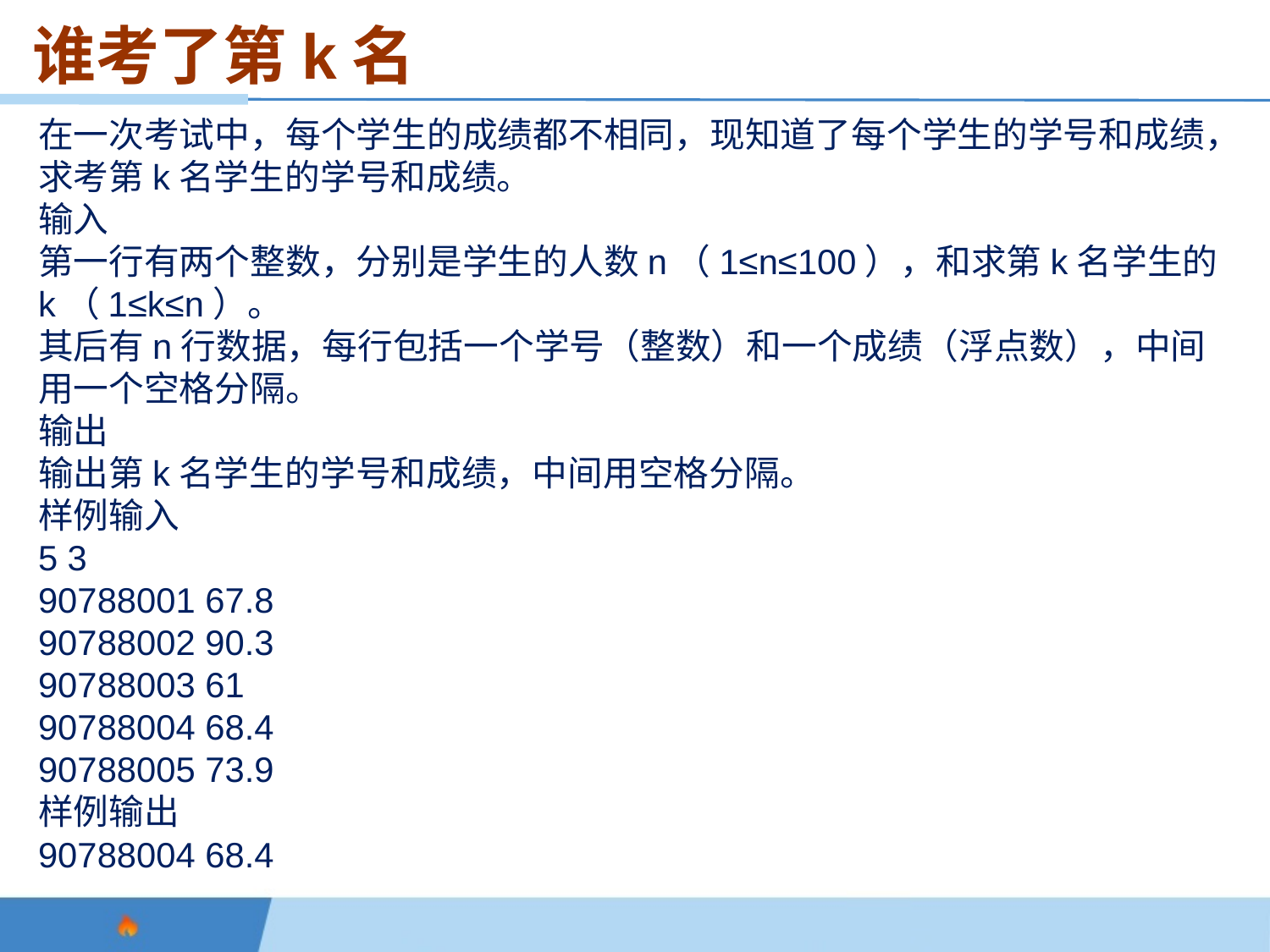

谁考了第k名
在一次考试中，每个学生的成绩都不相同，现知道了每个学生的学号和成绩，求考第k名学生的学号和成绩。
输入
第一行有两个整数，分别是学生的人数n（1≤n≤100），和求第k名学生的k（1≤k≤n）。
其后有n行数据，每行包括一个学号（整数）和一个成绩（浮点数），中间用一个空格分隔。
输出
输出第k名学生的学号和成绩，中间用空格分隔。
样例输入
5 3
90788001 67.8
90788002 90.3
90788003 61
90788004 68.4
90788005 73.9
样例输出
90788004 68.4